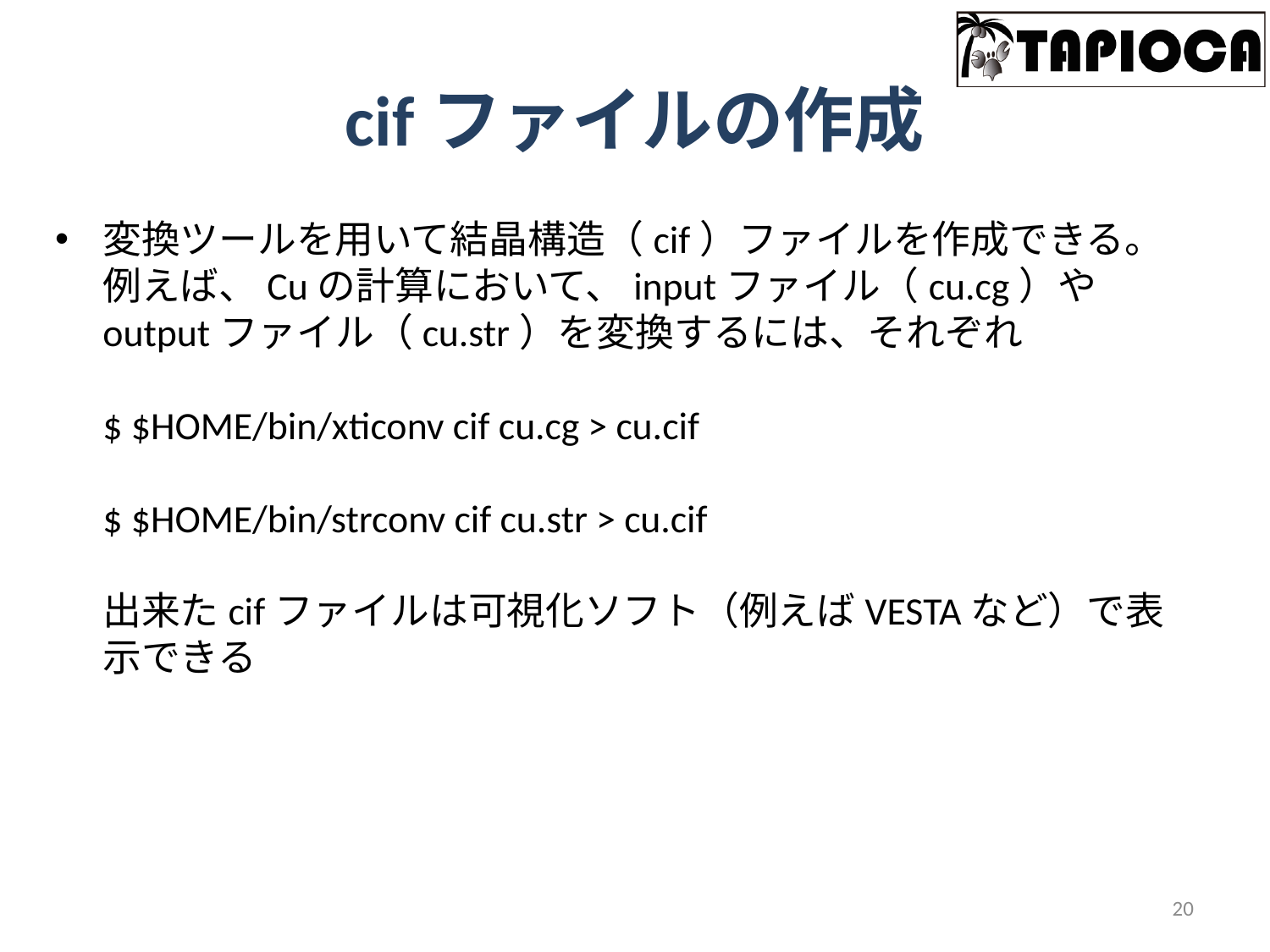

# cifファイルの作成
変換ツールを用いて結晶構造（cif）ファイルを作成できる。
例えば、Cuの計算において、inputファイル（cu.cg）やoutputファイル（cu.str）を変換するには、それぞれ
$ $HOME/bin/xticonv cif cu.cg > cu.cif
$ $HOME/bin/strconv cif cu.str > cu.cif
出来たcifファイルは可視化ソフト（例えばVESTAなど）で表示できる
20